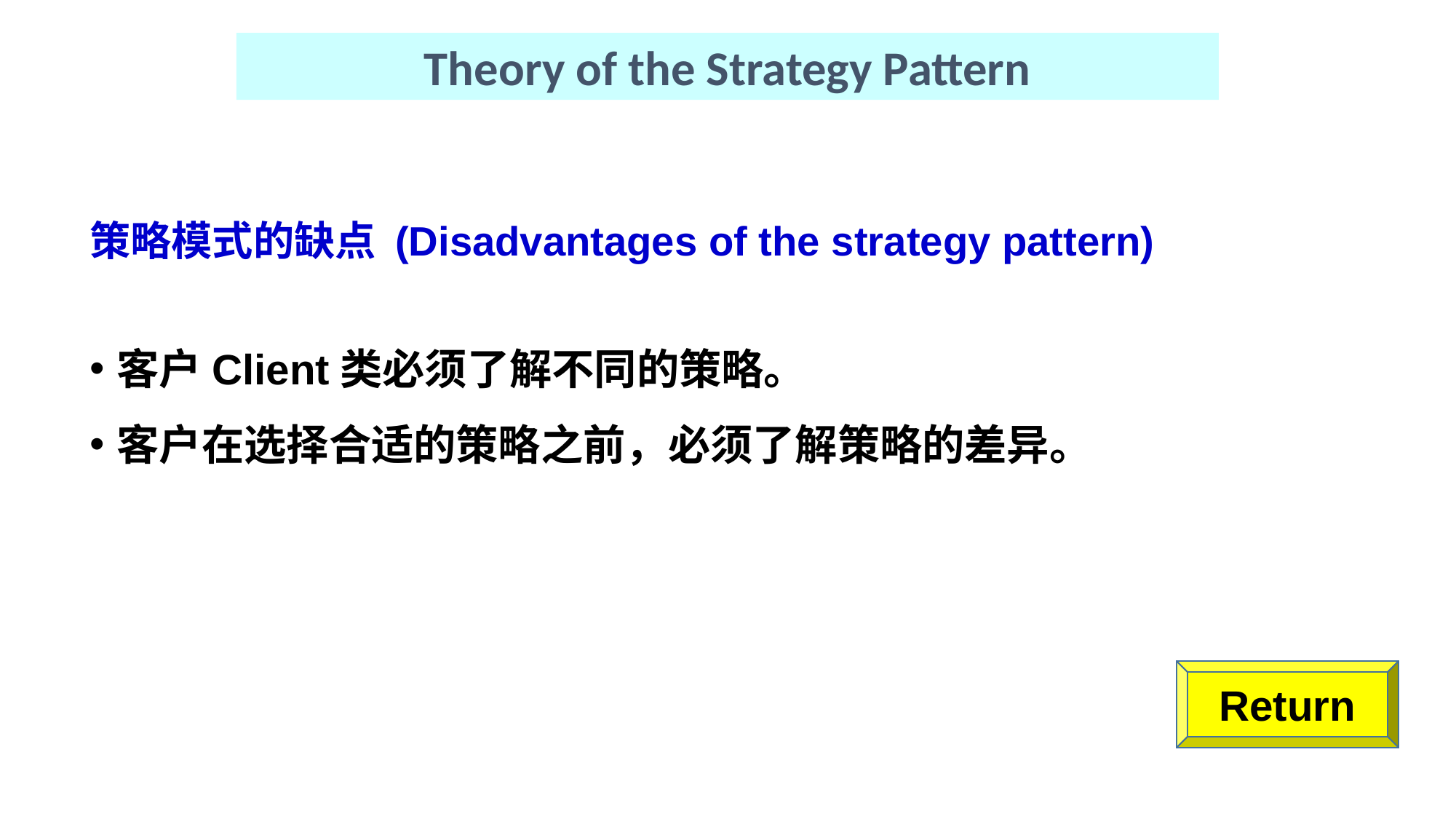

Theory of the Strategy Pattern
策略模式的缺点 (Disadvantages of the strategy pattern)
客户Client类必须了解不同的策略。
客户在选择合适的策略之前，必须了解策略的差异。
Return